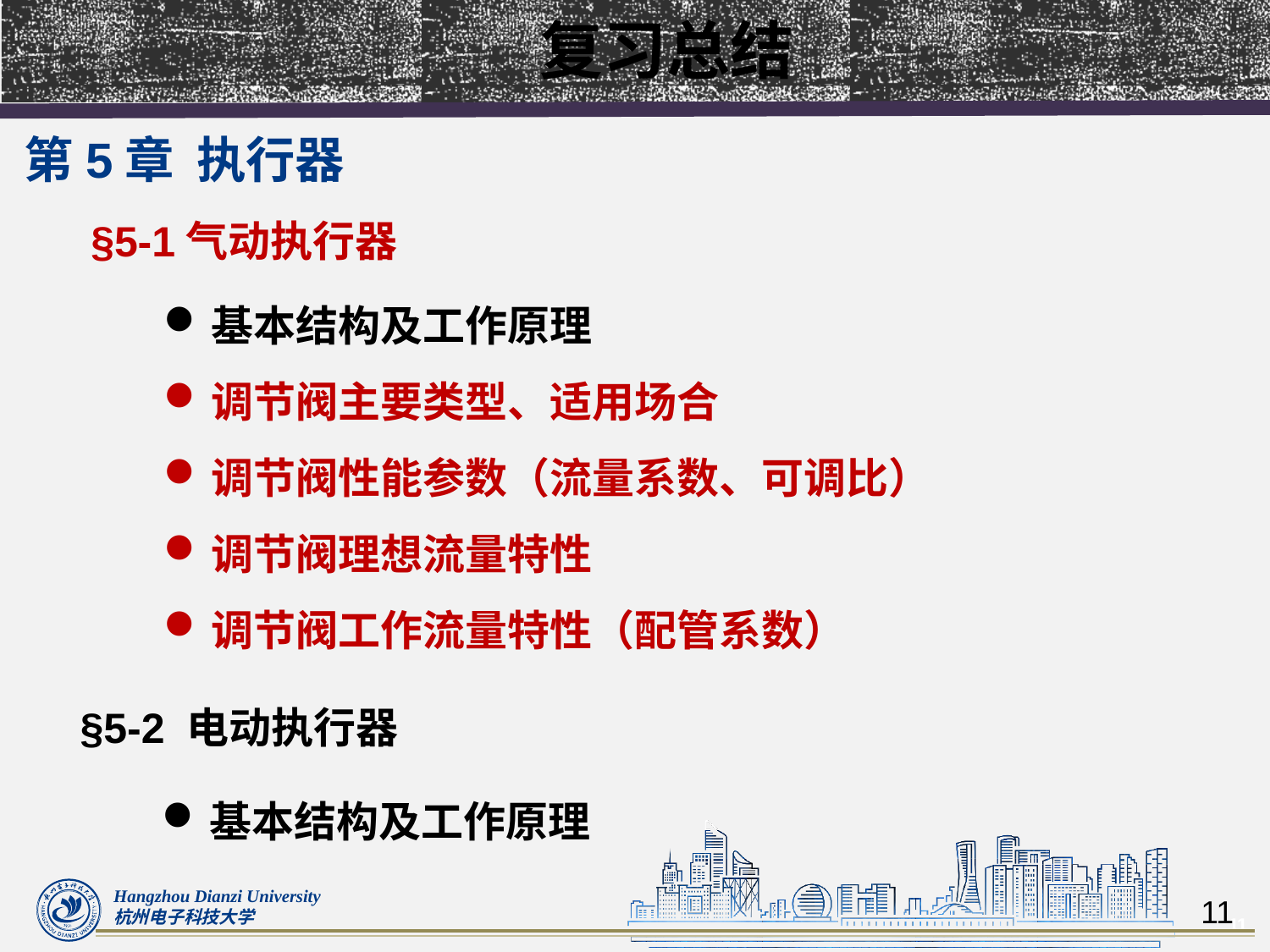

复习总结
第5章  执行器
§5-1气动执行器
基本结构及工作原理
调节阀主要类型、适用场合
调节阀性能参数（流量系数、可调比）
调节阀理想流量特性
调节阀工作流量特性（配管系数）
§5-2 电动执行器
基本结构及工作原理
11